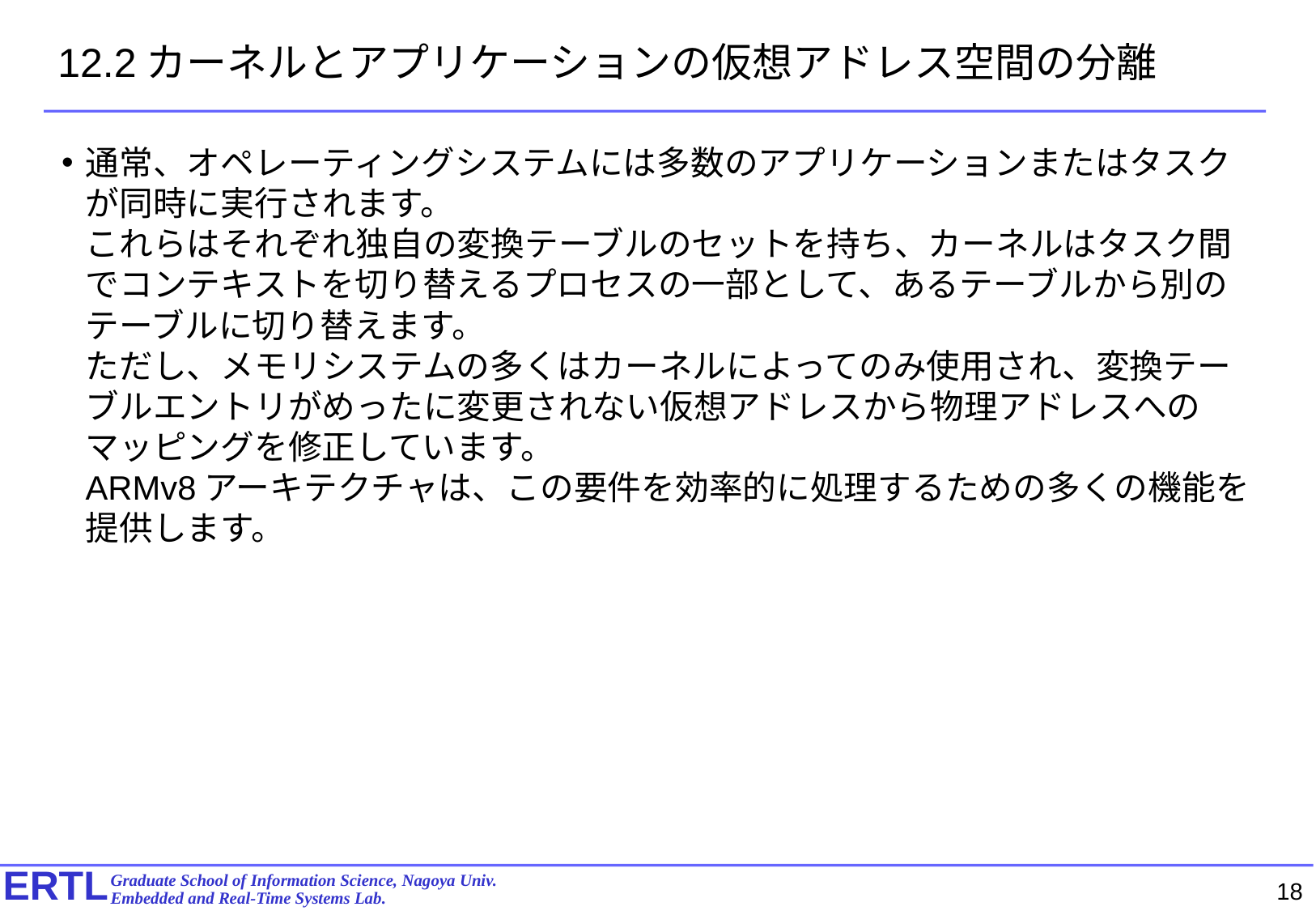

# 12.2カーネルとアプリケーションの仮想アドレス空間の分離
通常、オペレーティングシステムには多数のアプリケーションまたはタスクが同時に実行されます。
これらはそれぞれ独自の変換テーブルのセットを持ち、カーネルはタスク間でコンテキストを切り替えるプロセスの一部として、あるテーブルから別のテーブルに切り替えます。
ただし、メモリシステムの多くはカーネルによってのみ使用され、変換テーブルエントリがめったに変更されない仮想アドレスから物理アドレスへのマッピングを修正しています。
ARMv8アーキテクチャは、この要件を効率的に処理するための多くの機能を提供します。
18